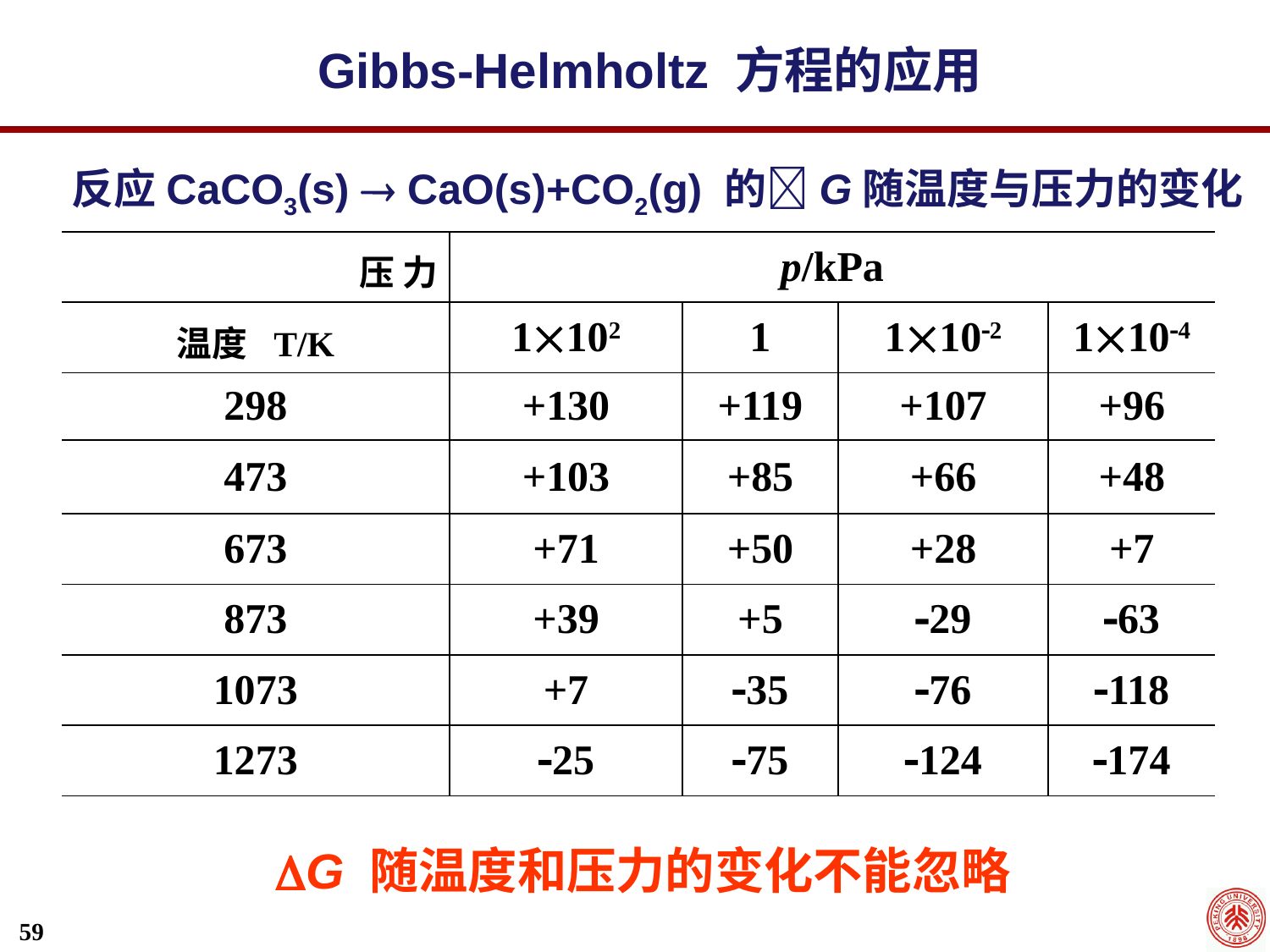

Gibbs-Helmholtz 方程的应用

反应CaCO3(s) → CaO(s)+CO2(g) 的ΔG随温度与压力的变化
| 压 力 | p/kPa |  |  |  |
| --- | --- | --- | --- | --- |
| 温度 T/K | 1×102 | 1 | 1×10−2 | 1×10−4 |
| 298 | +130 | +119 | +107 | +96 |
| 473 | +103 | +85 | +66 | +48 |
| 673 | +71 | +50 | +28 | +7 |
| 873 | +39 | +5 | −29 | −63 |
| 1073 | +7 | −35 | −76 | −118 |
| 1273 | −25 | −75 | −124 | −174 |
ΔG 随温度和压力的变化不能忽略
59